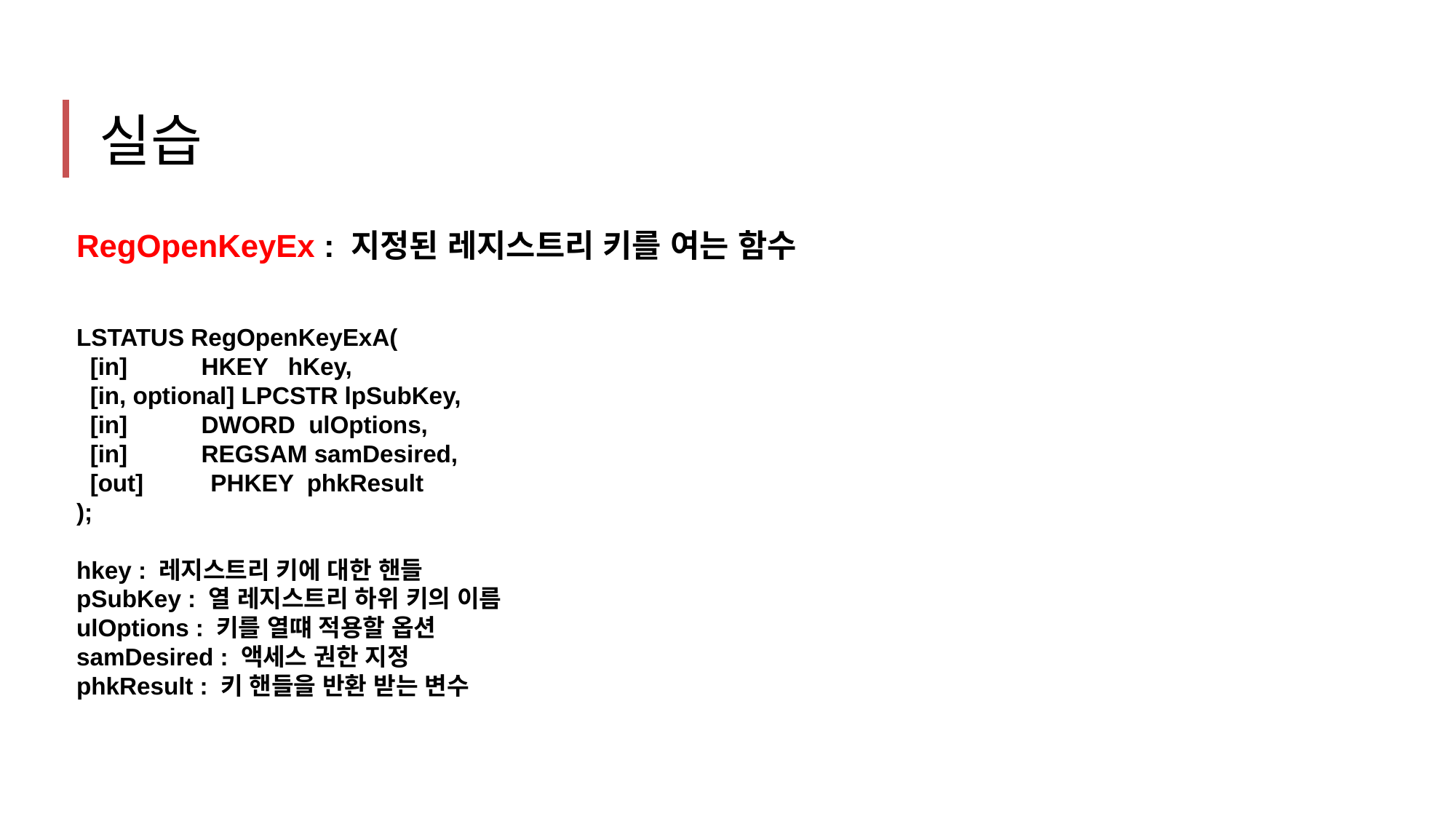

실습
RegOpenKeyEx : 지정된 레지스트리 키를 여는 함수

LSTATUS RegOpenKeyExA(
  [in]           HKEY   hKey,
  [in, optional] LPCSTR lpSubKey,
  [in]           DWORD  ulOptions,
  [in]           REGSAM samDesired,
  [out]          PHKEY  phkResult
);

hkey : 레지스트리 키에 대한 핸들
pSubKey : 열 레지스트리 하위 키의 이름
ulOptions : 키를 열떄 적용할 옵션
samDesired : 액세스 권한 지정
phkResult : 키 핸들을 반환 받는 변수